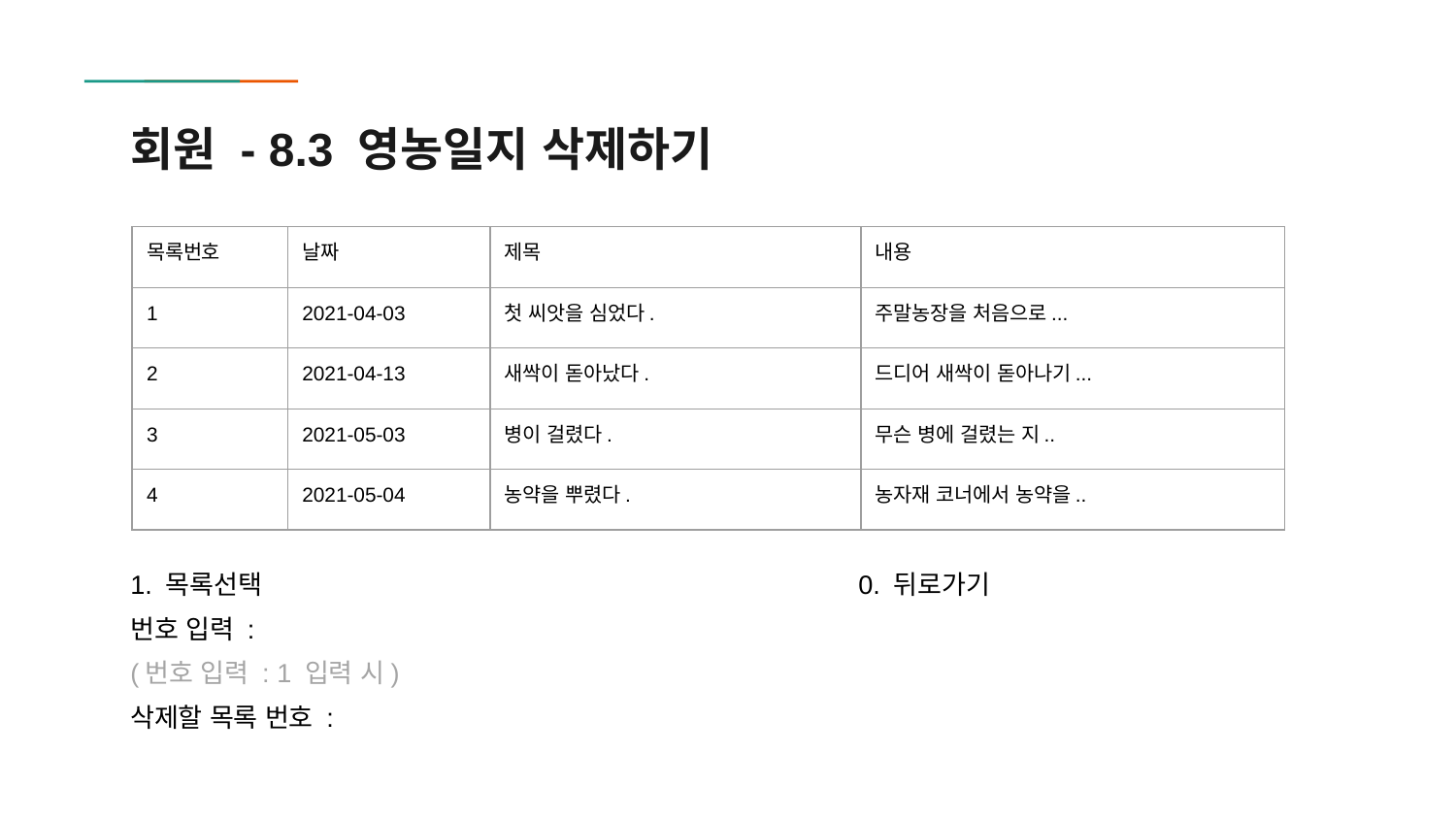

# 회원 - 8.3 영농일지 삭제하기
| 목록번호 | 날짜 | 제목 | 내용 |
| --- | --- | --- | --- |
| 1 | 2021-04-03 | 첫 씨앗을 심었다. | 주말농장을 처음으로... |
| 2 | 2021-04-13 | 새싹이 돋아났다. | 드디어 새싹이 돋아나기... |
| 3 | 2021-05-03 | 병이 걸렸다. | 무슨 병에 걸렸는 지.. |
| 4 | 2021-05-04 | 농약을 뿌렸다. | 농자재 코너에서 농약을.. |
1. 목록선택 					0. 뒤로가기
번호 입력 :
(번호 입력 : 1 입력 시)
삭제할 목록 번호 :